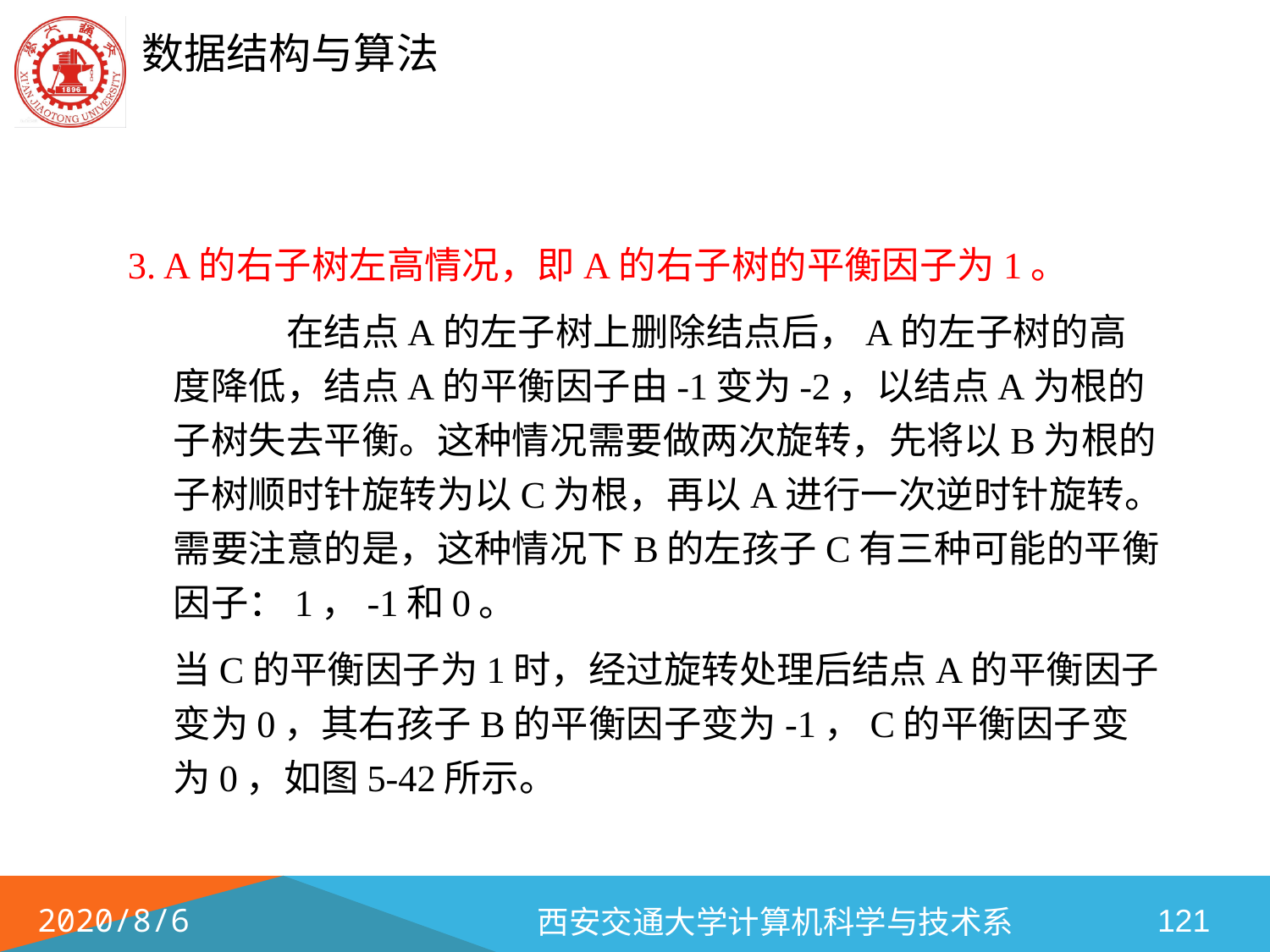

3. A的右子树左高情况，即A的右子树的平衡因子为1。
      	在结点A的左子树上删除结点后，A的左子树的高度降低，结点A的平衡因子由-1变为-2，以结点A为根的子树失去平衡。这种情况需要做两次旋转，先将以B为根的子树顺时针旋转为以C为根，再以A进行一次逆时针旋转。需要注意的是，这种情况下B的左孩子C有三种可能的平衡因子：1，-1和0。
		当C的平衡因子为1时，经过旋转处理后结点A的平衡因子变为0，其右孩子B的平衡因子变为-1，C的平衡因子变为0，如图5-42所示。